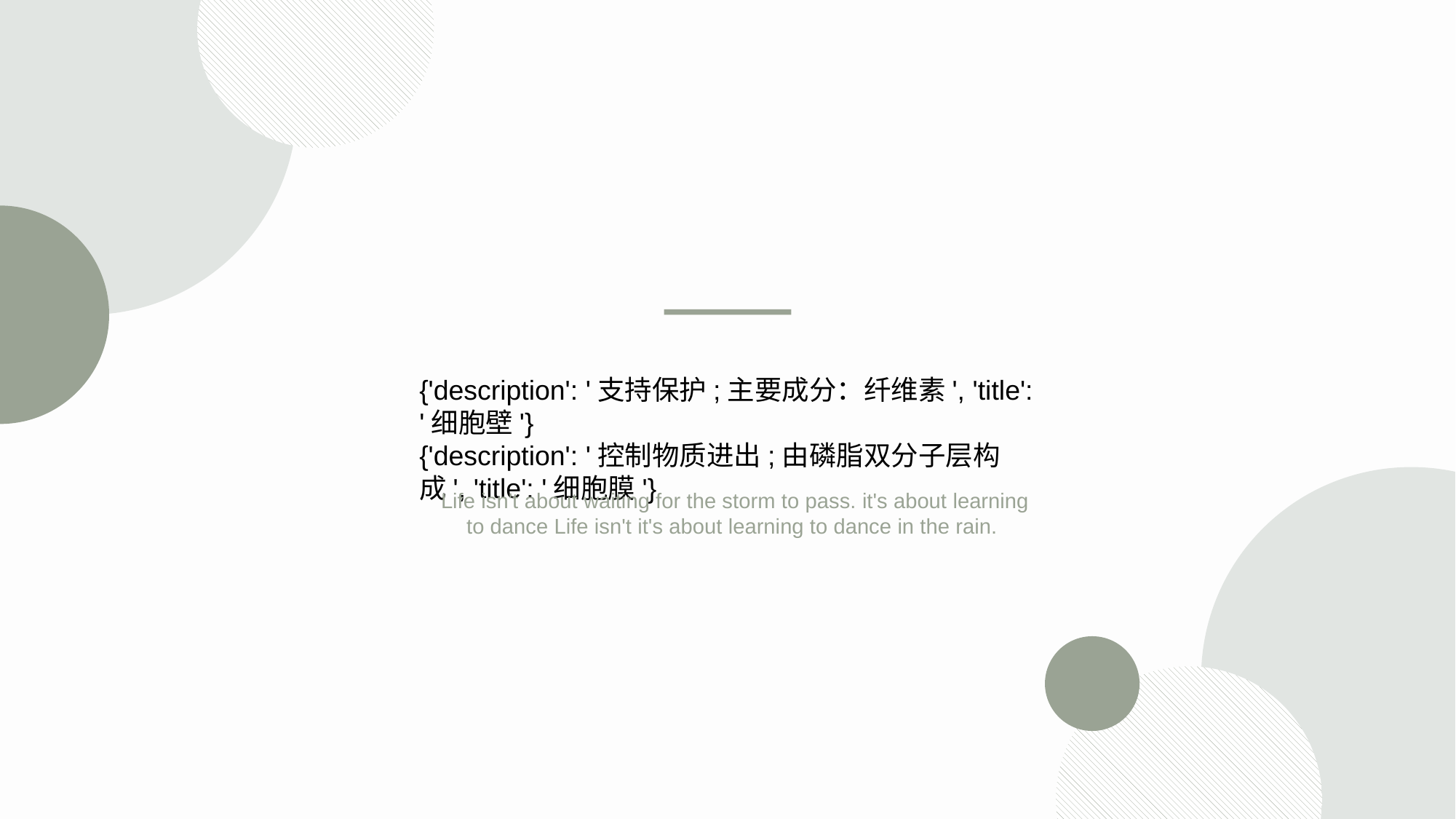

{'description': '支持保护;主要成分：纤维素', 'title': '细胞壁'}
{'description': '控制物质进出;由磷脂双分子层构成', 'title': '细胞膜'}

 Life isn't about waiting for the storm to pass. it's about learning to dance Life isn't it's about learning to dance in the rain.